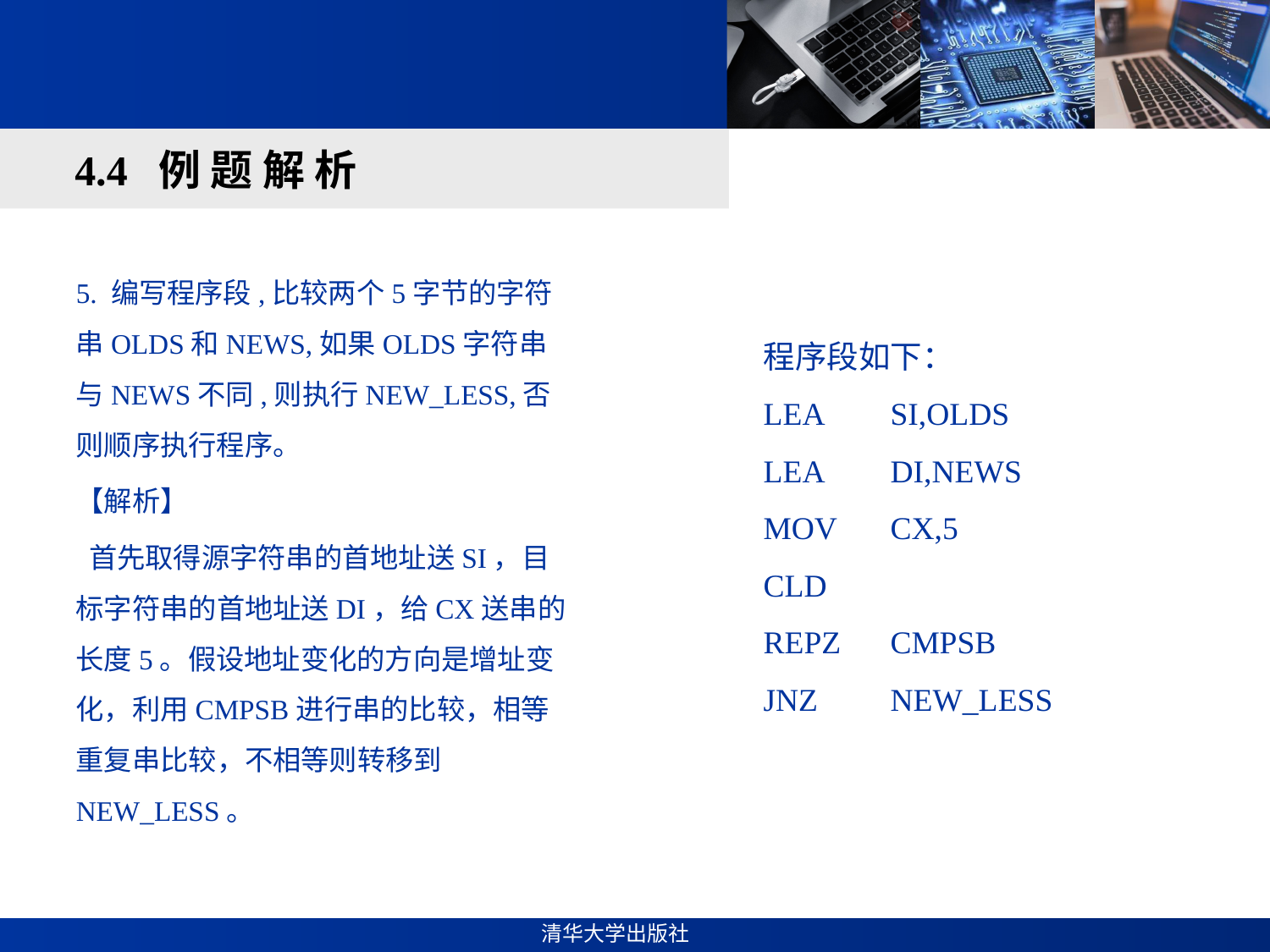

#
4.4  例 题 解 析

5. 编写程序段,比较两个5字节的字符串OLDS和NEWS,如果OLDS字符串与NEWS不同,则执行NEW_LESS,否则顺序执行程序。
【解析】
 首先取得源字符串的首地址送SI，目标字符串的首地址送DI，给CX送串的长度5。假设地址变化的方向是增址变化，利用CMPSB进行串的比较，相等重复串比较，不相等则转移到NEW_LESS。
程序段如下：
LEA	SI,OLDS
LEA	DI,NEWS
MOV	CX,5
CLD
REPZ	CMPSB
JNZ	NEW_LESS